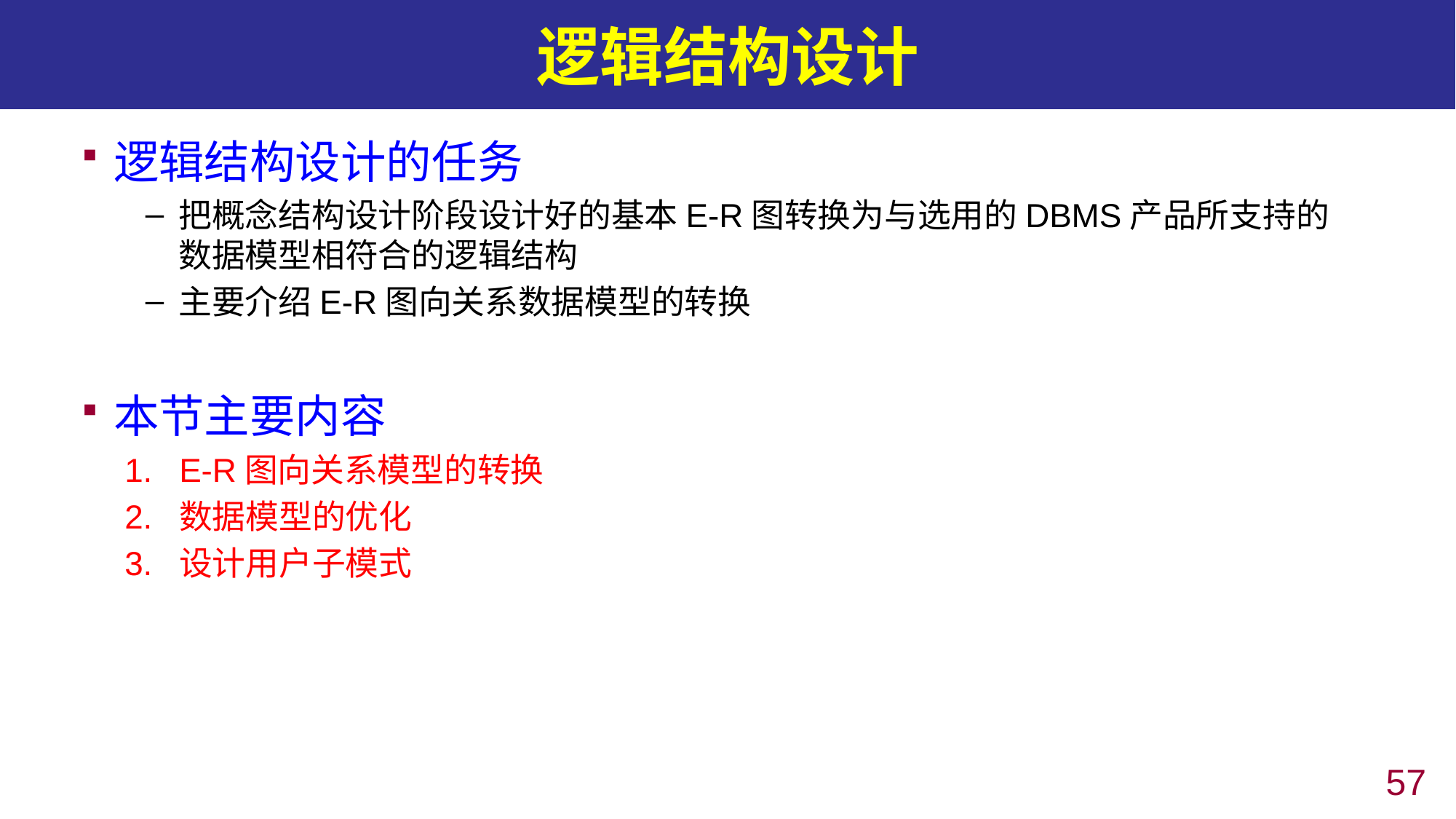

# 逻辑结构设计
逻辑结构设计的任务
把概念结构设计阶段设计好的基本E-R图转换为与选用的DBMS产品所支持的数据模型相符合的逻辑结构
主要介绍E-R图向关系数据模型的转换

本节主要内容
E-R图向关系模型的转换
数据模型的优化
设计用户子模式
57